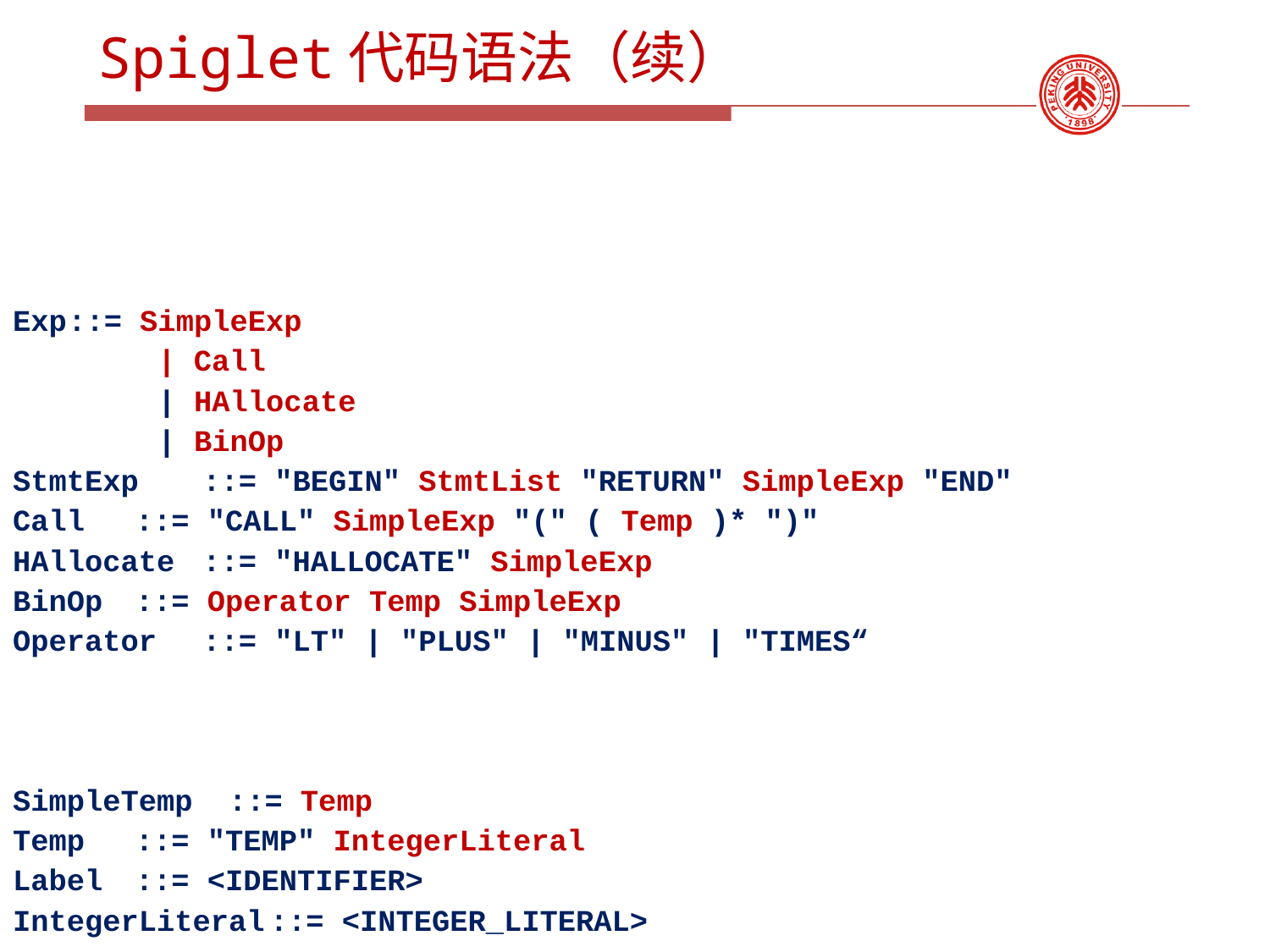

# Spiglet代码语法（续）

Exp			::= SimpleExp
			     | Call
			     | HAllocate
			     | BinOp
StmtExp	::= "BEGIN" StmtList "RETURN" SimpleExp "END"
Call		::= "CALL" SimpleExp "(" ( Temp )* ")"
HAllocate	::= "HALLOCATE" SimpleExp
BinOp		::= Operator Temp SimpleExp
Operator	::= "LT" | "PLUS" | "MINUS" | "TIMES“

SimpleTemp  ::= Temp
Temp		::= "TEMP" IntegerLiteral
Label		::= <IDENTIFIER>
IntegerLiteral	::= <INTEGER_LITERAL>